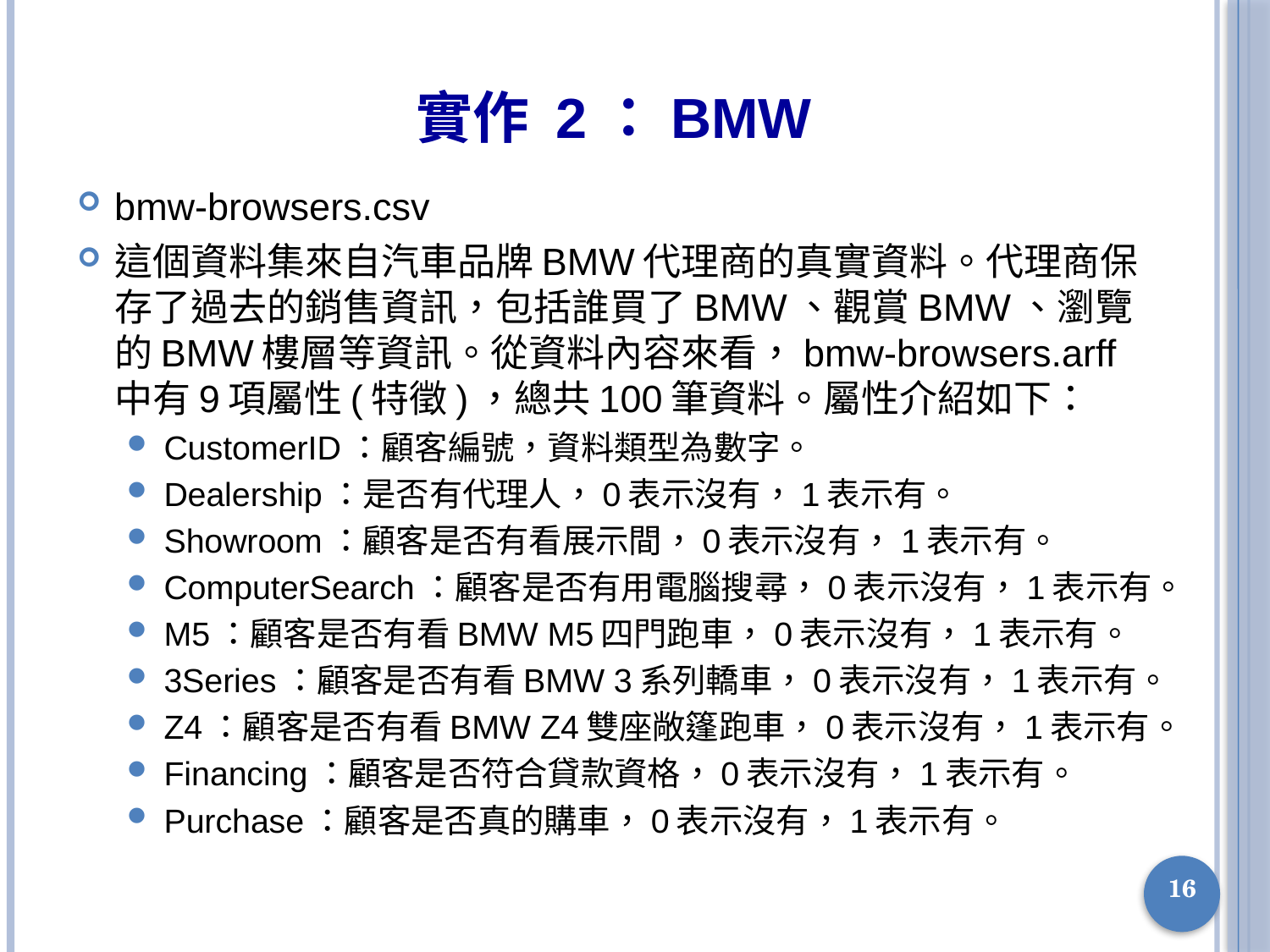

# 實作 2：BMW
bmw-browsers.csv
這個資料集來自汽車品牌BMW代理商的真實資料。代理商保存了過去的銷售資訊，包括誰買了BMW、觀賞BMW、瀏覽的BMW樓層等資訊。從資料內容來看，bmw-browsers.arff 中有9項屬性(特徵)，總共100筆資料。屬性介紹如下：
CustomerID：顧客編號，資料類型為數字。
Dealership：是否有代理人，0表示沒有，1表示有。
Showroom：顧客是否有看展示間，0表示沒有，1表示有。
ComputerSearch：顧客是否有用電腦搜尋，0表示沒有，1表示有。
M5：顧客是否有看BMW M5四門跑車，0表示沒有，1表示有。
3Series：顧客是否有看BMW 3系列轎車，0表示沒有，1表示有。
Z4：顧客是否有看BMW Z4雙座敞篷跑車，0表示沒有，1表示有。
Financing：顧客是否符合貸款資格，0表示沒有，1表示有。
Purchase：顧客是否真的購車，0表示沒有，1表示有。
16